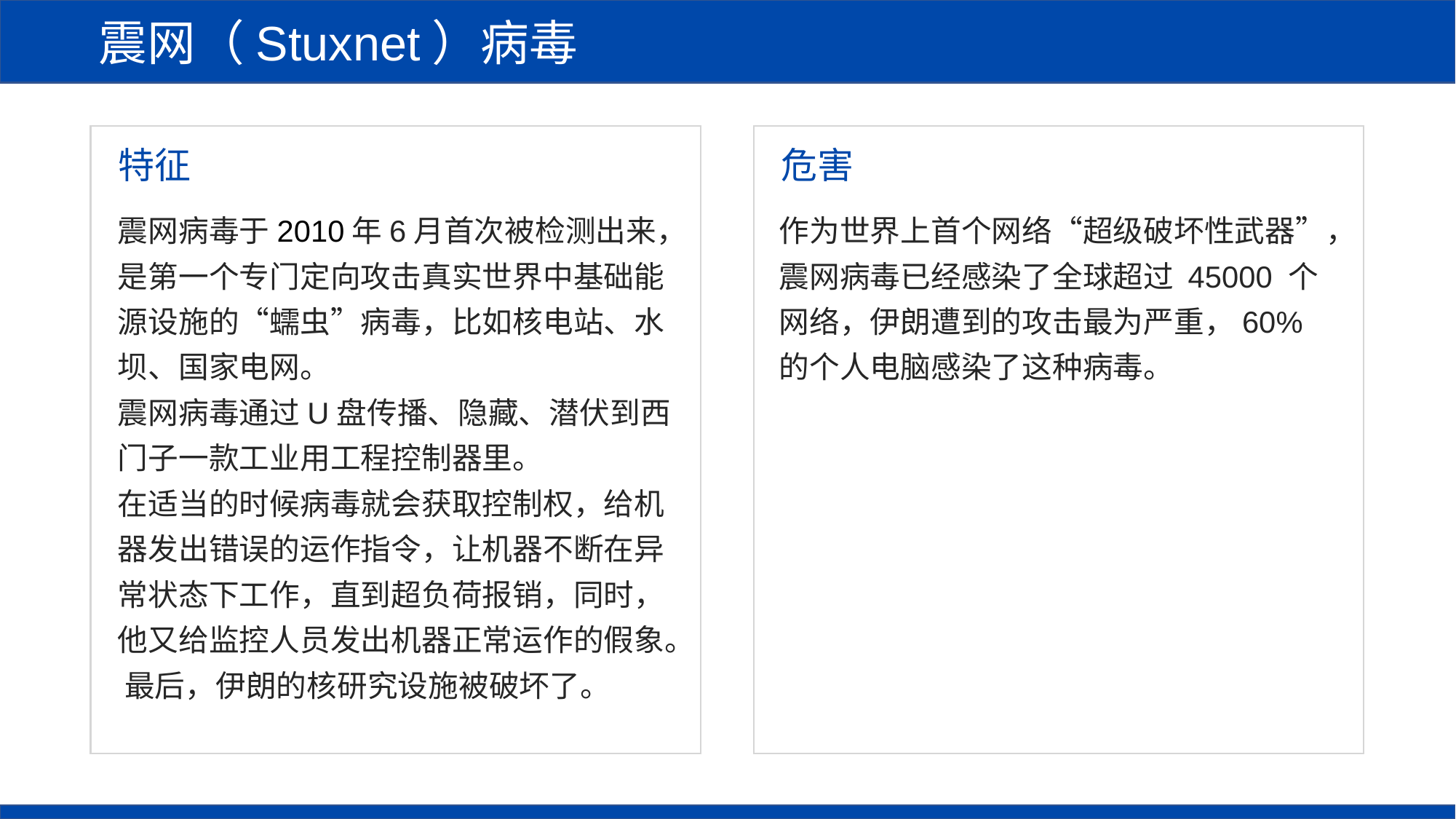

震网（Stuxnet）病毒

特征
危害
震网病毒于2010年6月首次被检测出来，
是第一个专门定向攻击真实世界中基础能源设施的“蠕虫”病毒，比如核电站、水坝、国家电网。
震网病毒通过U盘传播、隐藏、潜伏到西门子一款工业用工程控制器里。
在适当的时候病毒就会获取控制权，给机器发出错误的运作指令，让机器不断在异常状态下工作，直到超负荷报销，同时，他又给监控人员发出机器正常运作的假象。 最后，伊朗的核研究设施被破坏了。
作为世界上首个网络“超级破坏性武器”，震网病毒已经感染了全球超过 45000 个网络，伊朗遭到的攻击最为严重，60%的个人电脑感染了这种病毒。